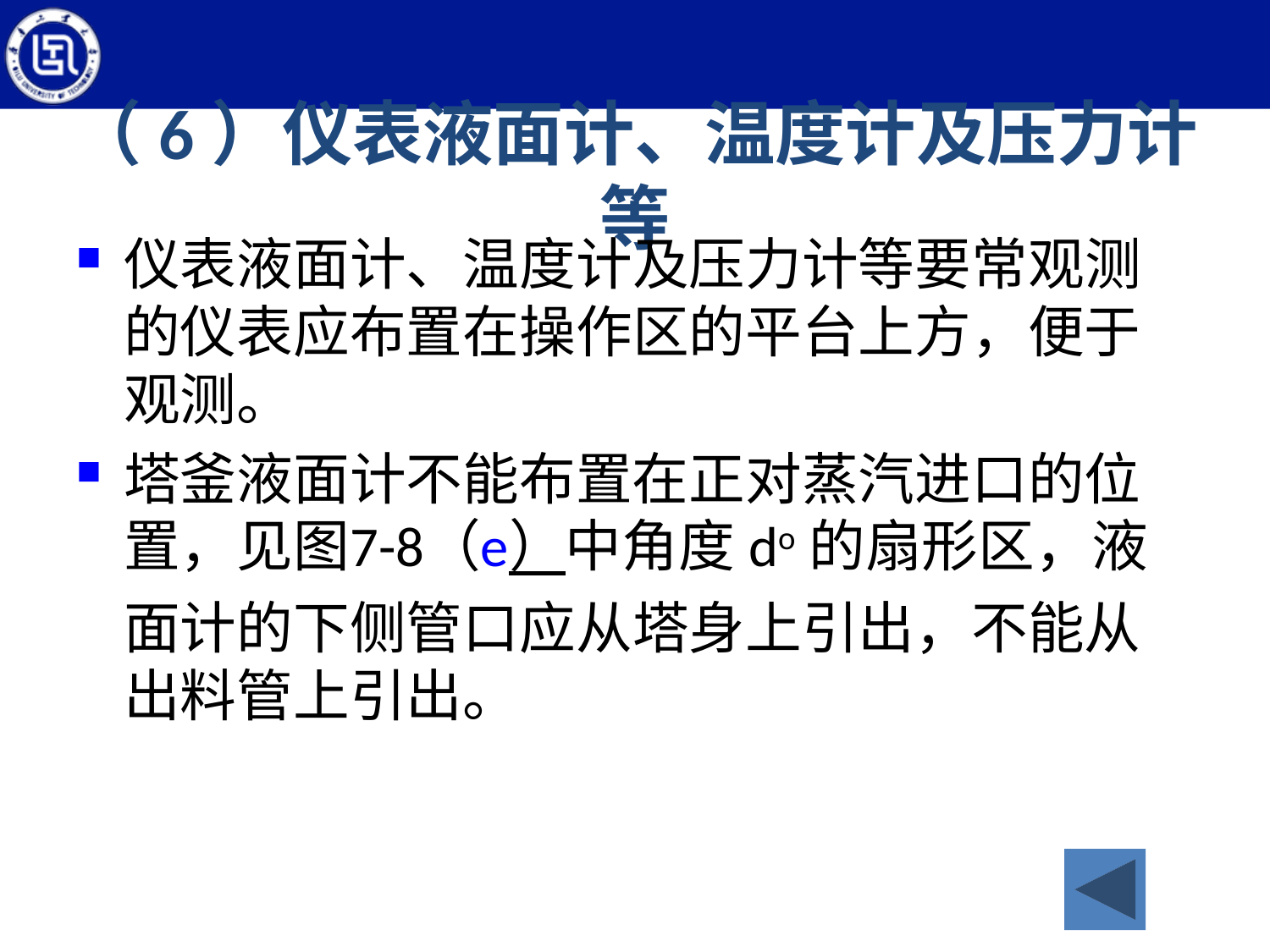

# （6）仪表液面计、温度计及压力计等
仪表液面计、温度计及压力计等要常观测的仪表应布置在操作区的平台上方，便于观测。
塔釜液面计不能布置在正对蒸汽进口的位置，见图7-8（e）中角度do的扇形区，液面计的下侧管口应从塔身上引出，不能从出料管上引出。